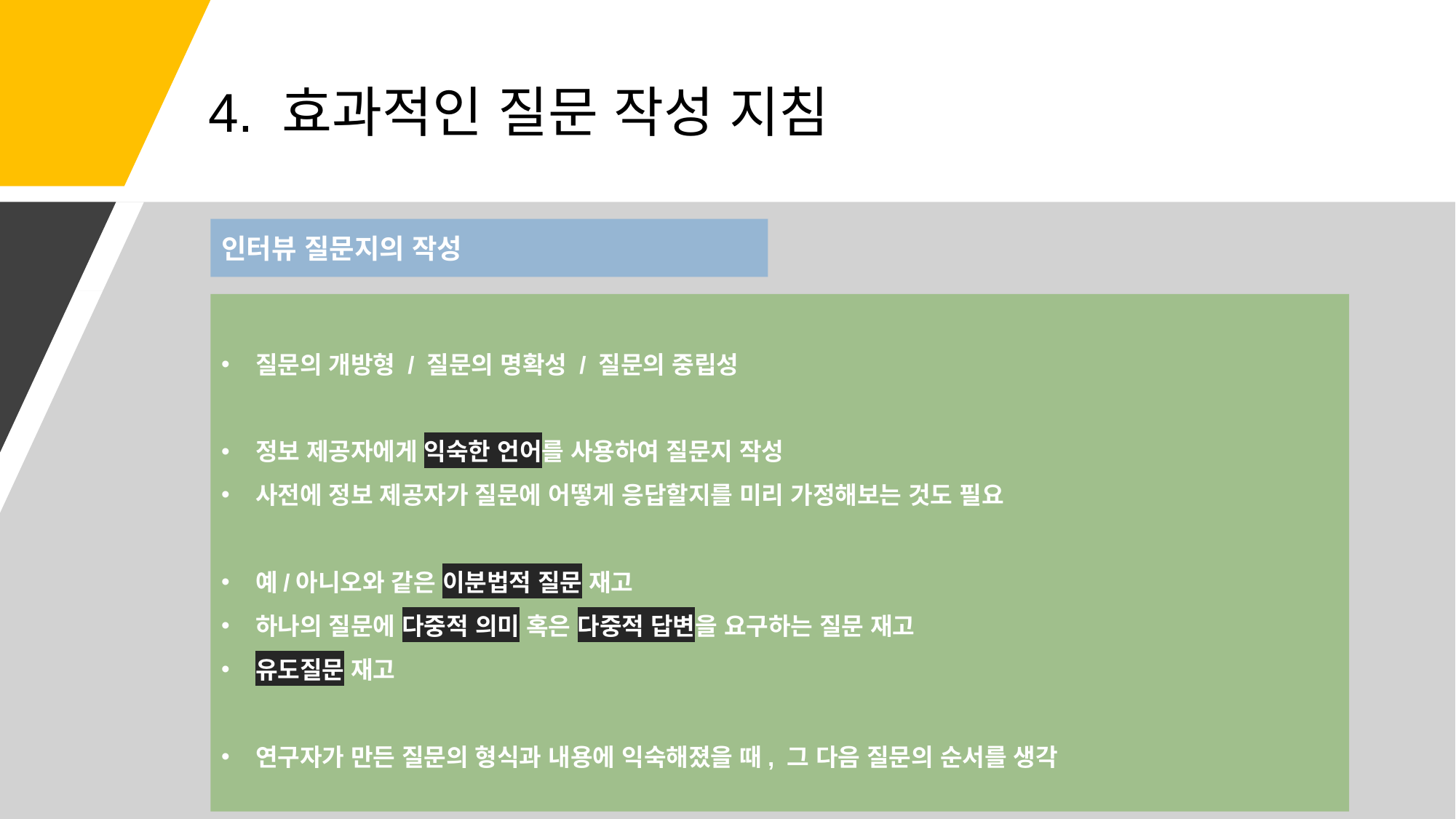

# 4. 효과적인 질문 작성 지침

인터뷰 질문지의 작성
질문의 개방형 / 질문의 명확성 / 질문의 중립성

정보 제공자에게 익숙한 언어를 사용하여 질문지 작성
사전에 정보 제공자가 질문에 어떻게 응답할지를 미리 가정해보는 것도 필요

예/아니오와 같은 이분법적 질문 재고
하나의 질문에 다중적 의미 혹은 다중적 답변을 요구하는 질문 재고
유도질문 재고

연구자가 만든 질문의 형식과 내용에 익숙해졌을 때, 그 다음 질문의 순서를 생각